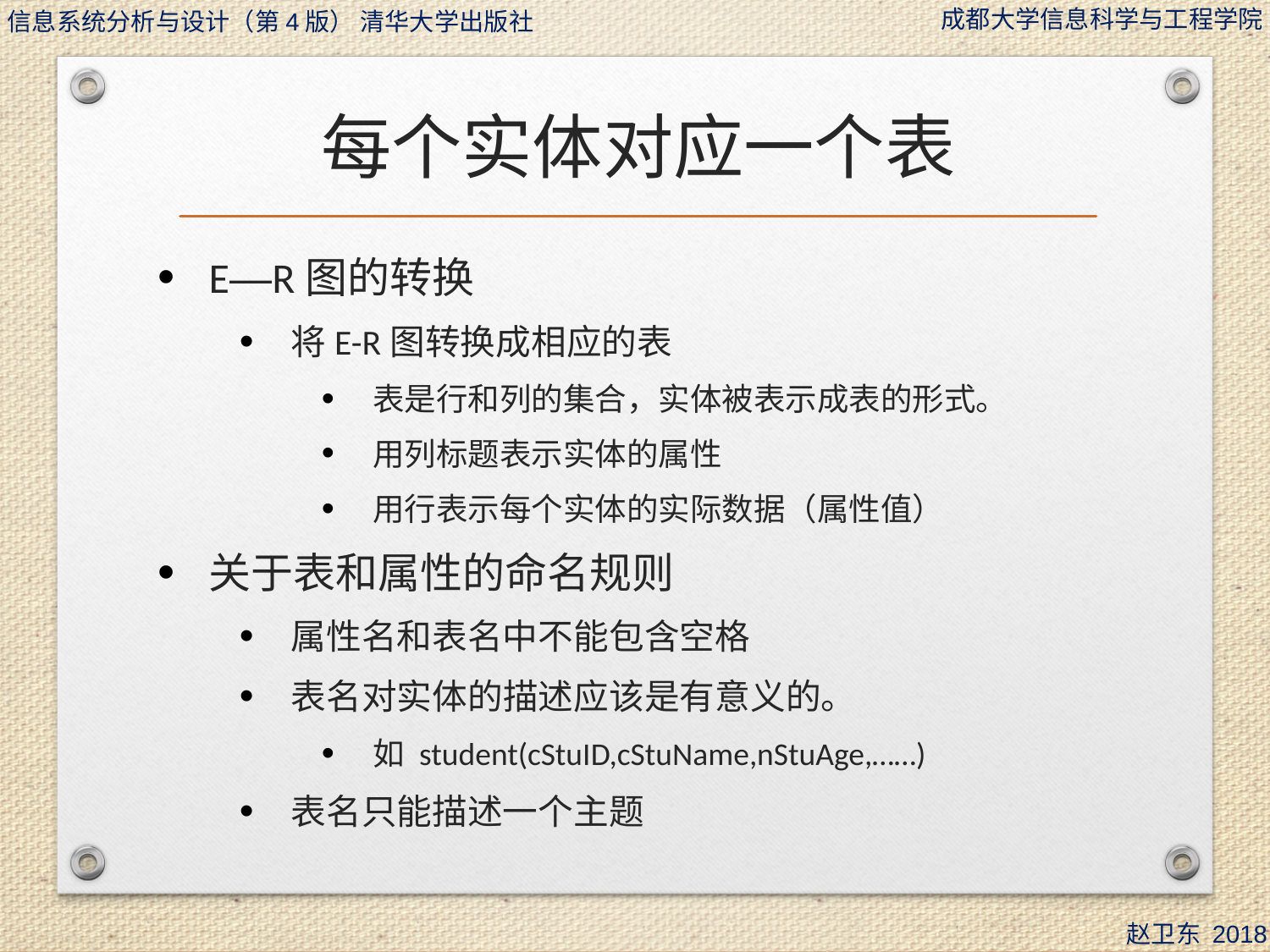

# 每个实体对应一个表
E—R图的转换
将E-R图转换成相应的表
表是行和列的集合，实体被表示成表的形式。
用列标题表示实体的属性
用行表示每个实体的实际数据（属性值）
关于表和属性的命名规则
属性名和表名中不能包含空格
表名对实体的描述应该是有意义的。
如 student(cStuID,cStuName,nStuAge,……)
表名只能描述一个主题